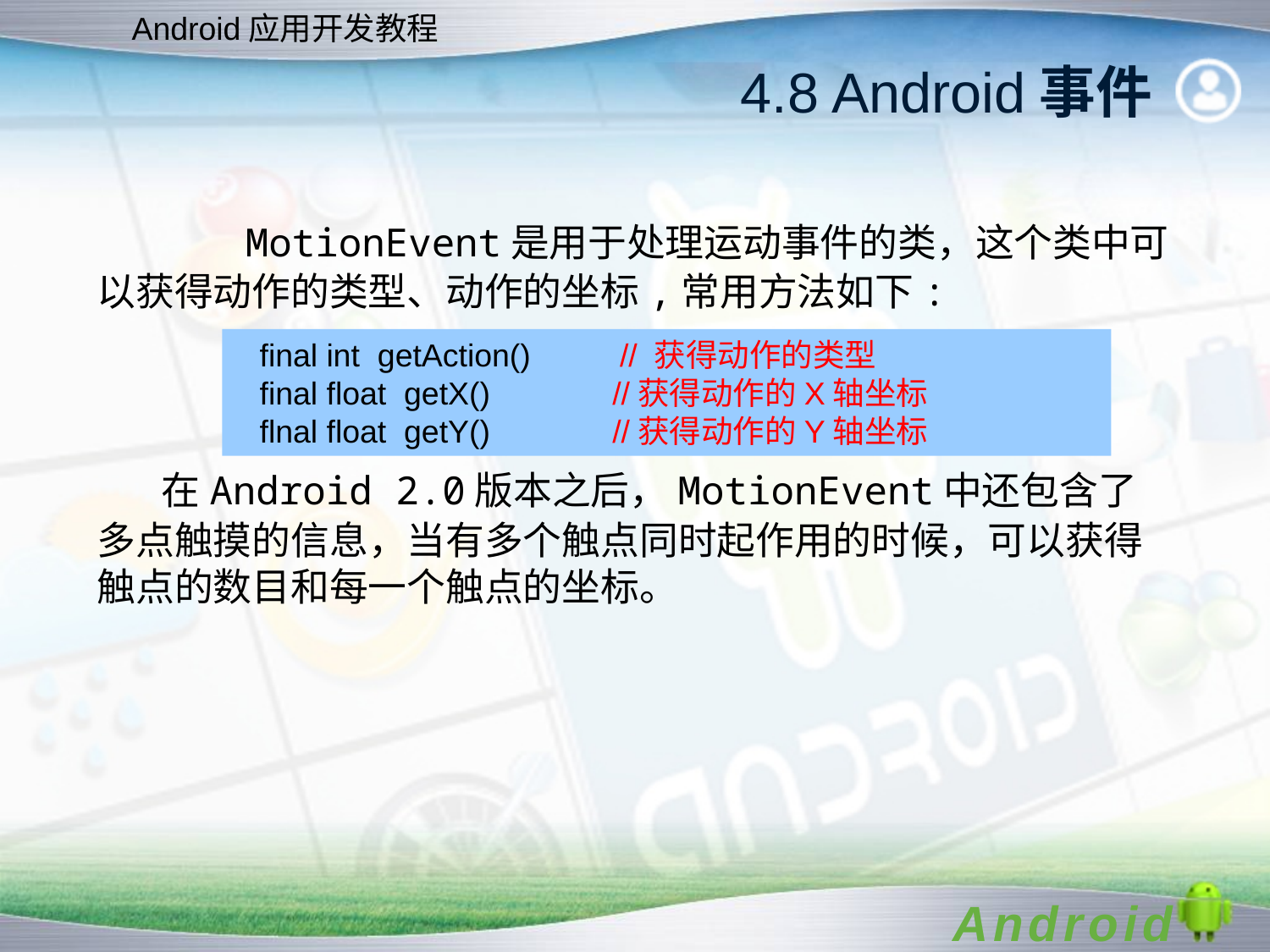

4.8 Android事件
     MotionEvent是用于处理运动事件的类，这个类中可以获得动作的类型、动作的坐标,常用方法如下:

    在Android 2.0版本之后，MotionEvent中还包含了多点触摸的信息，当有多个触点同时起作用的时候，可以获得触点的数目和每一个触点的坐标。
final int  getAction()          // 获得动作的类型
final float  getX()	//获得动作的X轴坐标
flnal float  getY()	//获得动作的Y轴坐标